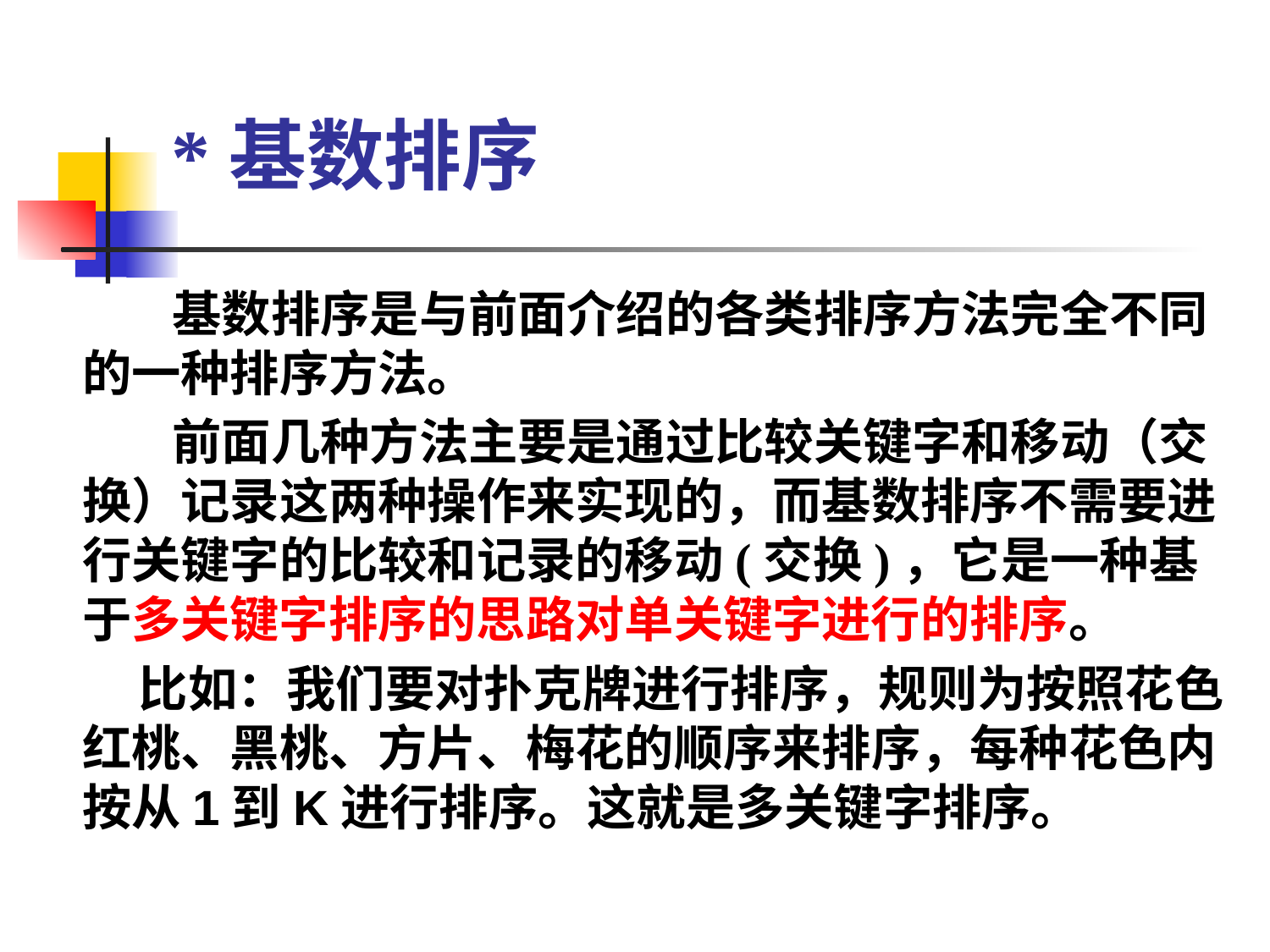

# *基数排序
       基数排序是与前面介绍的各类排序方法完全不同的一种排序方法。
       前面几种方法主要是通过比较关键字和移动（交换）记录这两种操作来实现的，而基数排序不需要进行关键字的比较和记录的移动(交换)，它是一种基于多关键字排序的思路对单关键字进行的排序。
    比如：我们要对扑克牌进行排序，规则为按照花色红桃、黑桃、方片、梅花的顺序来排序，每种花色内按从1到K进行排序。这就是多关键字排序。

73